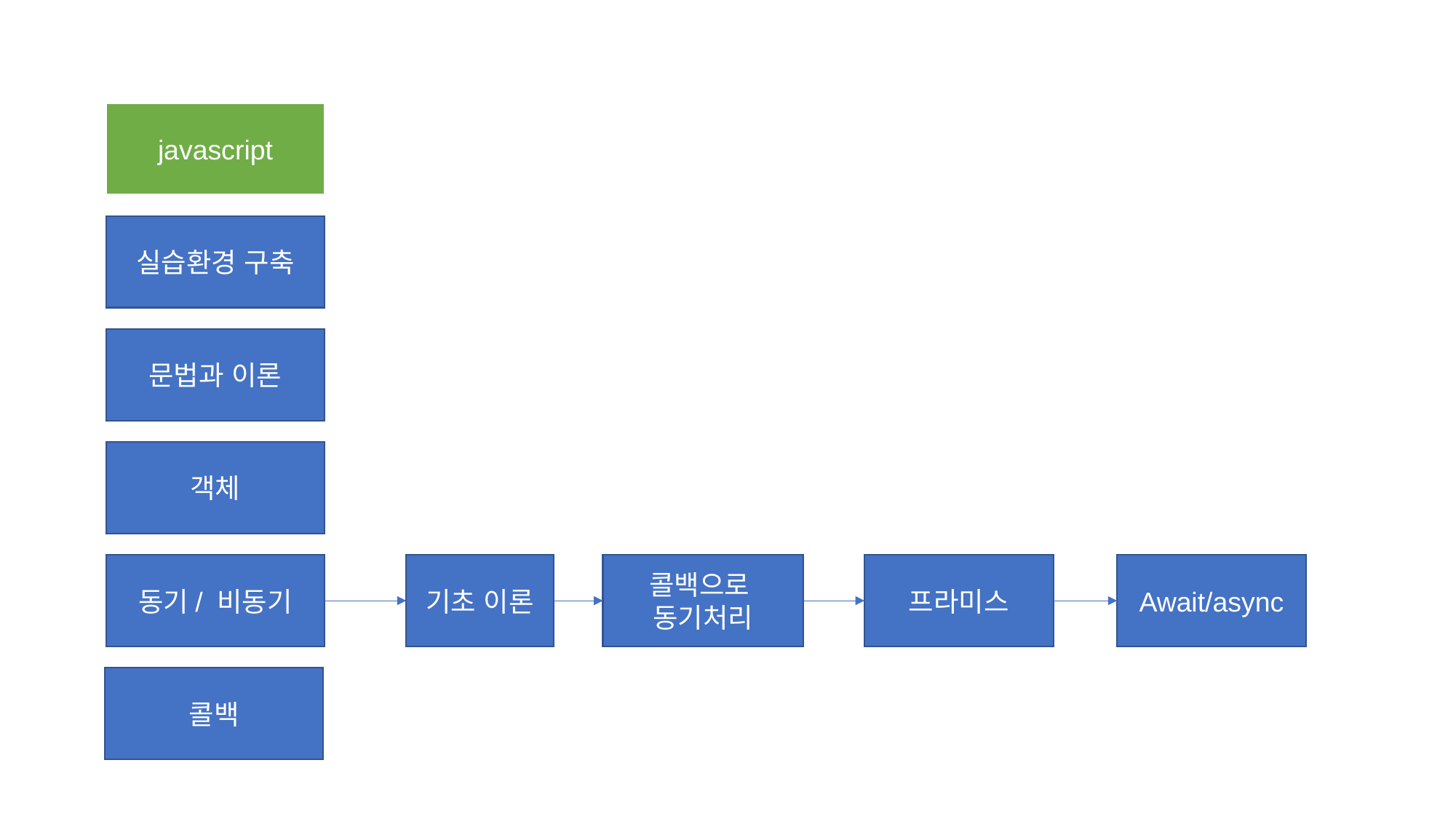

javascript
실습환경 구축
문법과 이론
객체
프라미스
Await/async
콜백으로
동기처리
기초 이론
동기/ 비동기
콜백